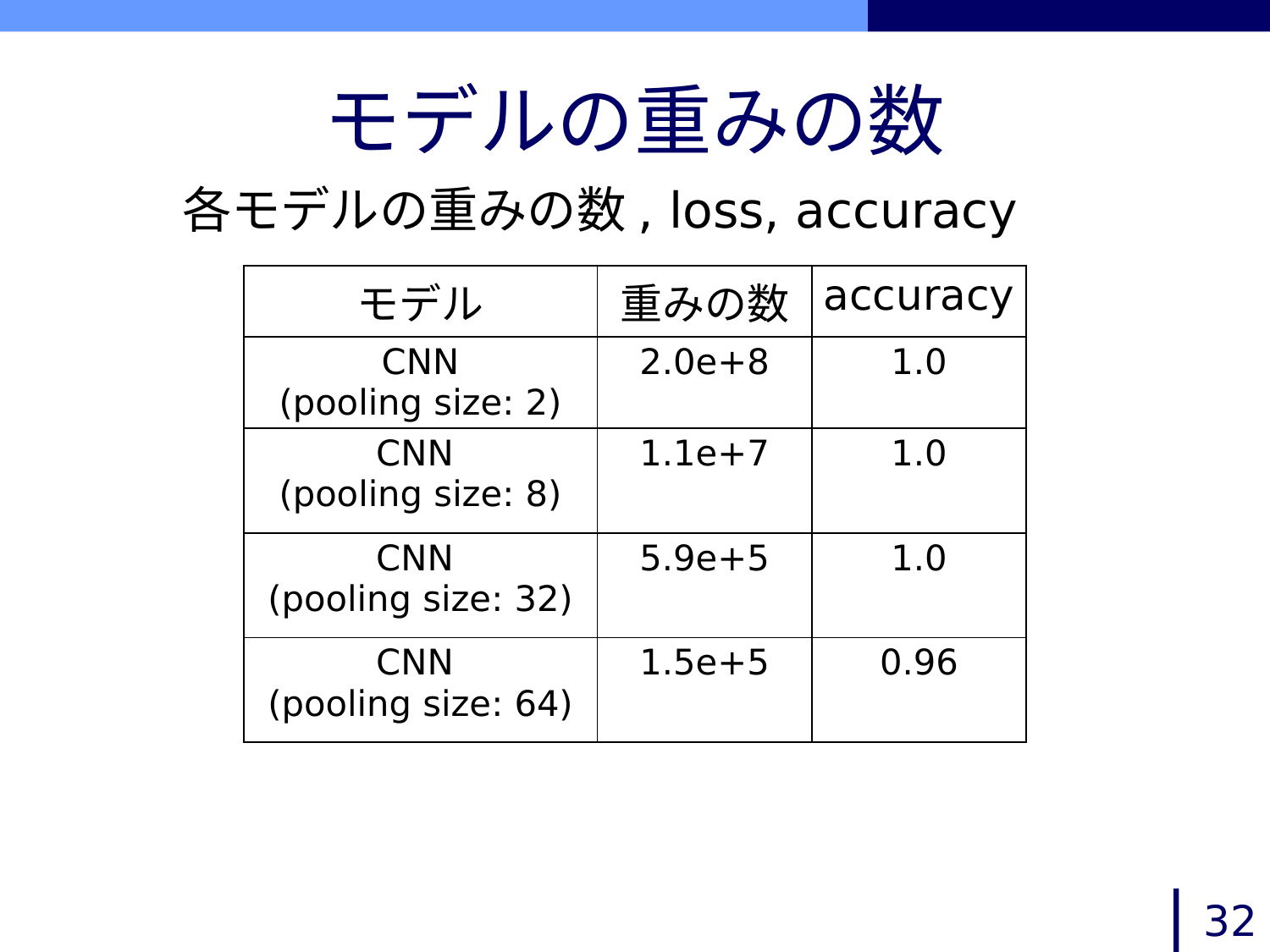

# モデルの重みの数
各モデルの重みの数, loss, accuracy
| モデル | 重みの数 | accuracy |
| --- | --- | --- |
| CNN (pooling size: 2) | 2.0e+8 | 1.0 |
| CNN (pooling size: 8) | 1.1e+7 | 1.0 |
| CNN (pooling size: 32) | 5.9e+5 | 1.0 |
| CNN (pooling size: 64) | 1.5e+5 | 0.96 |
32